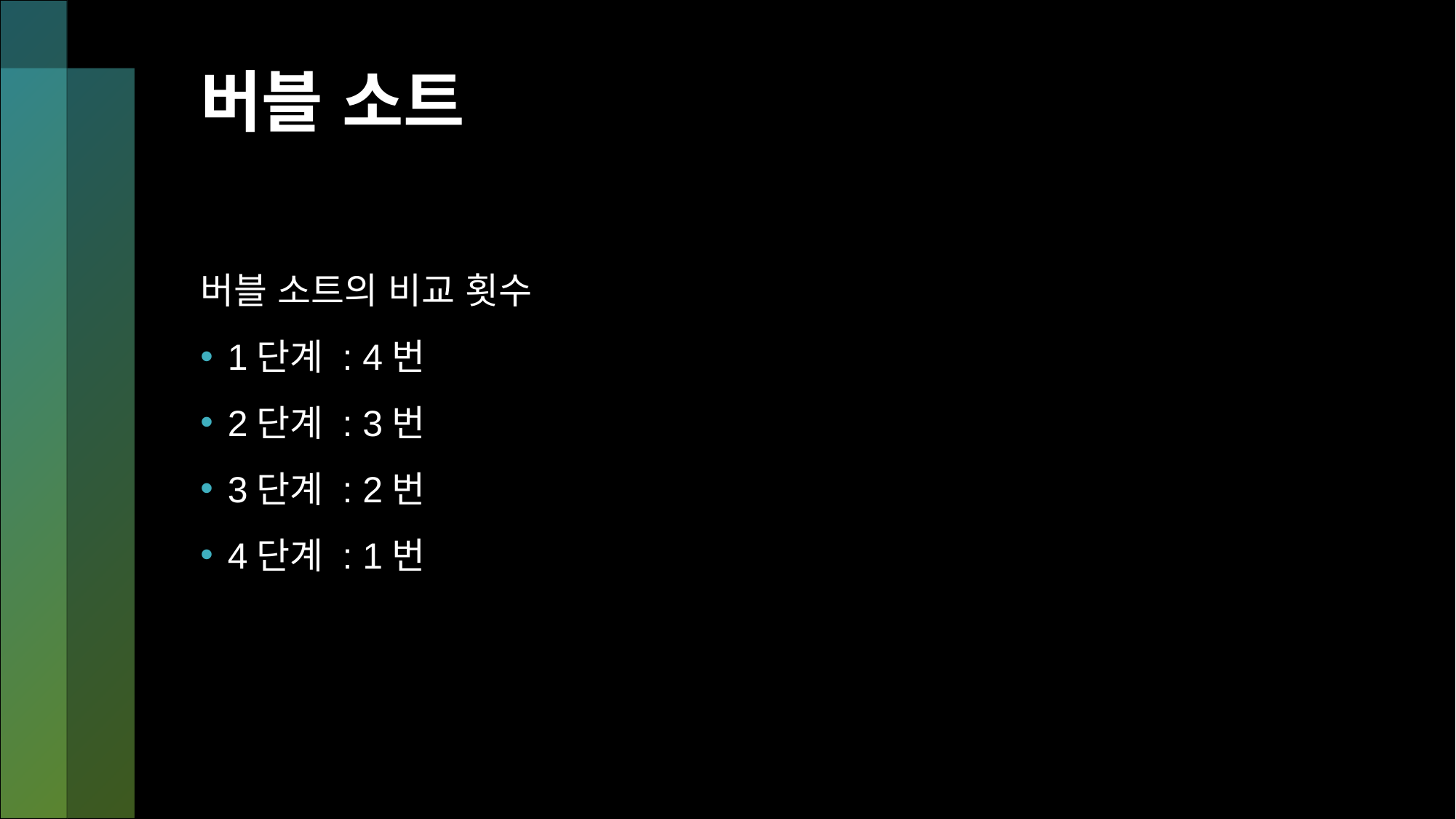

# 버블 소트
버블 소트의 비교 횟수
1단계 : 4번
2단계 : 3번
3단계 : 2번
4단계 : 1번